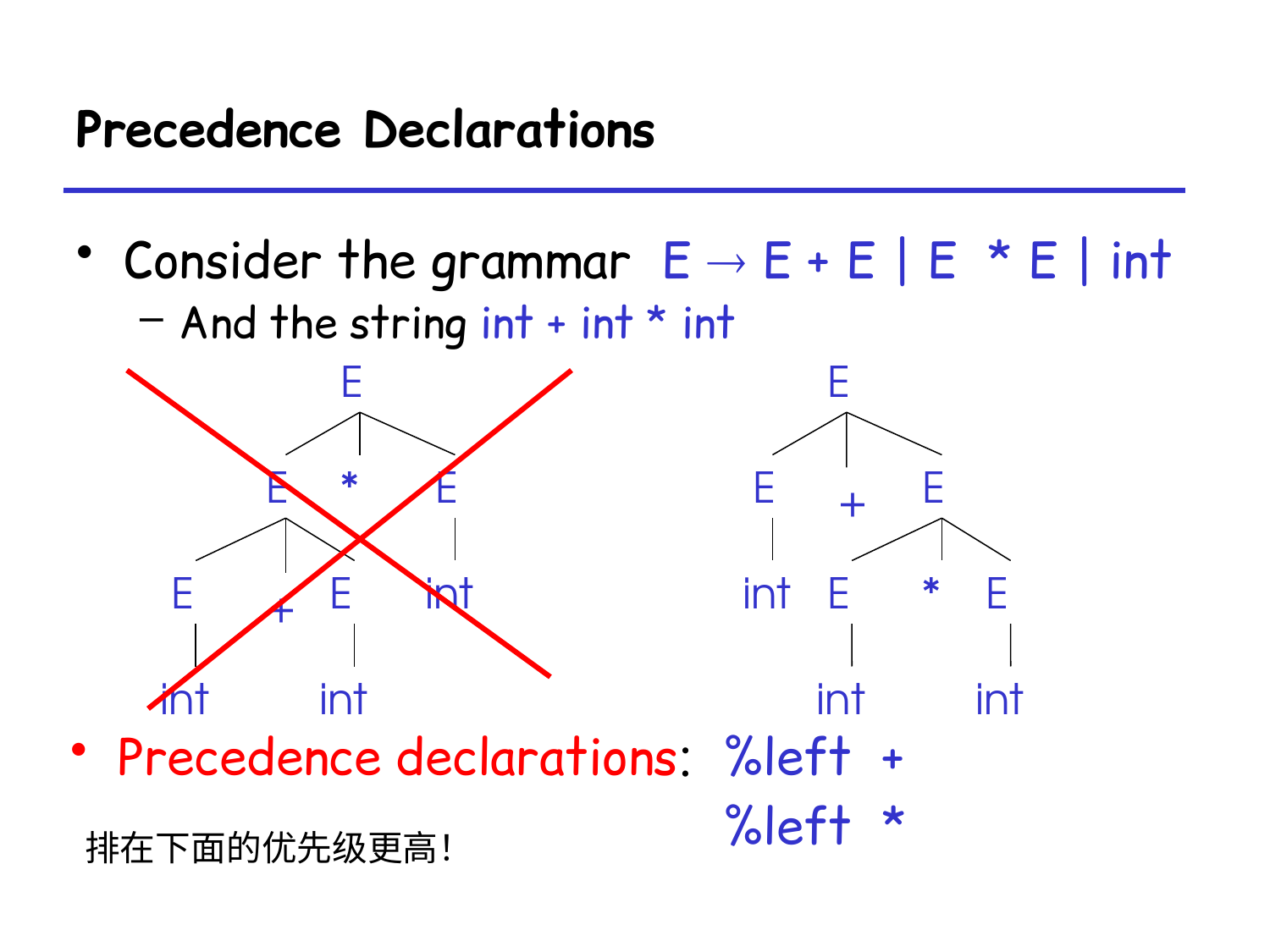

# Precedence Declarations
Consider the grammar  E → E + E | E  * E | int
And the string int + int * int
E
E
*
E
E
E
int
+
int
int
E
E
E
+
int
E
*
E
int
int

Precedence declarations:  %left  +
                                            %left  *
排在下面的优先级更高！
63